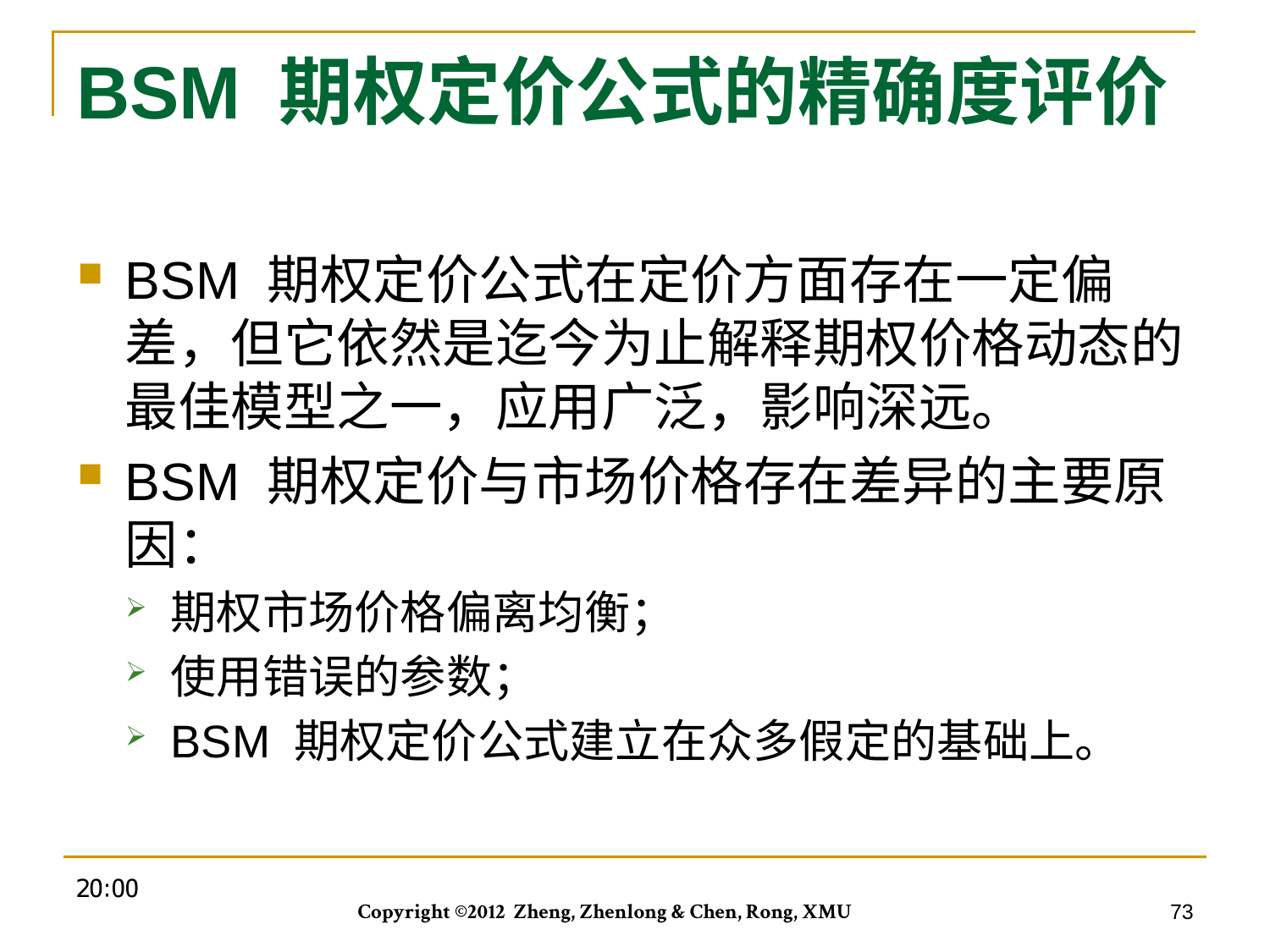

# BSM 期权定价公式的精确度评价

BSM 期权定价公式在定价方面存在一定偏差，但它依然是迄今为止解释期权价格动态的最佳模型之一，应用广泛，影响深远。
BSM 期权定价与市场价格存在差异的主要原因：
期权市场价格偏离均衡；
使用错误的参数；
BSM 期权定价公式建立在众多假定的基础上。
20:00
73
Copyright ©2012  Zheng, Zhenlong & Chen, Rong, XMU